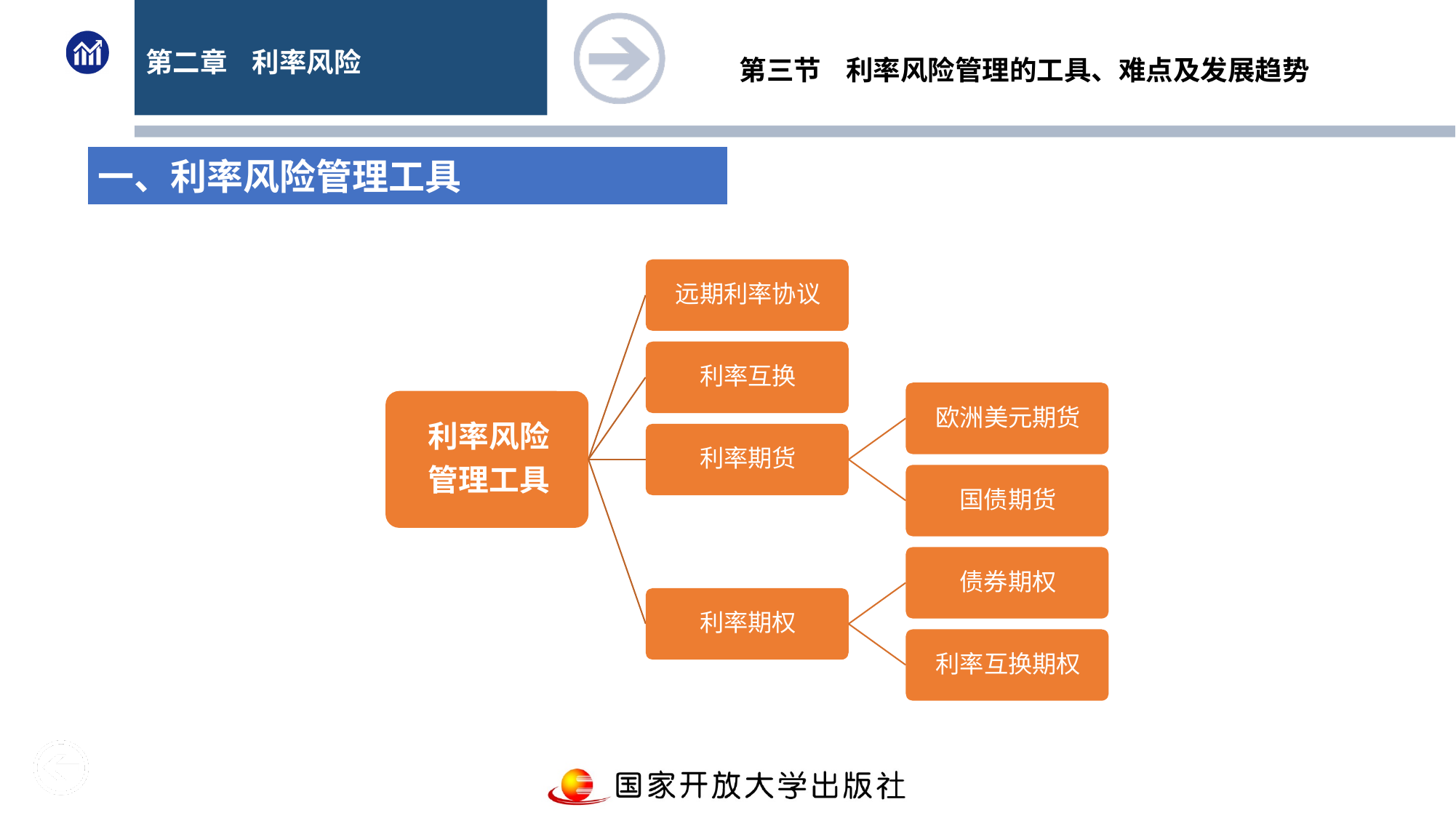

第三节    利率风险管理的工具、难点及发展趋势
第二章    利率风险
一、利率风险管理工具
利率风险
管理工具

远期利率协议

利率互换

利率期货

欧洲美元期货

国债期货

利率期权

债券期权

利率互换期权